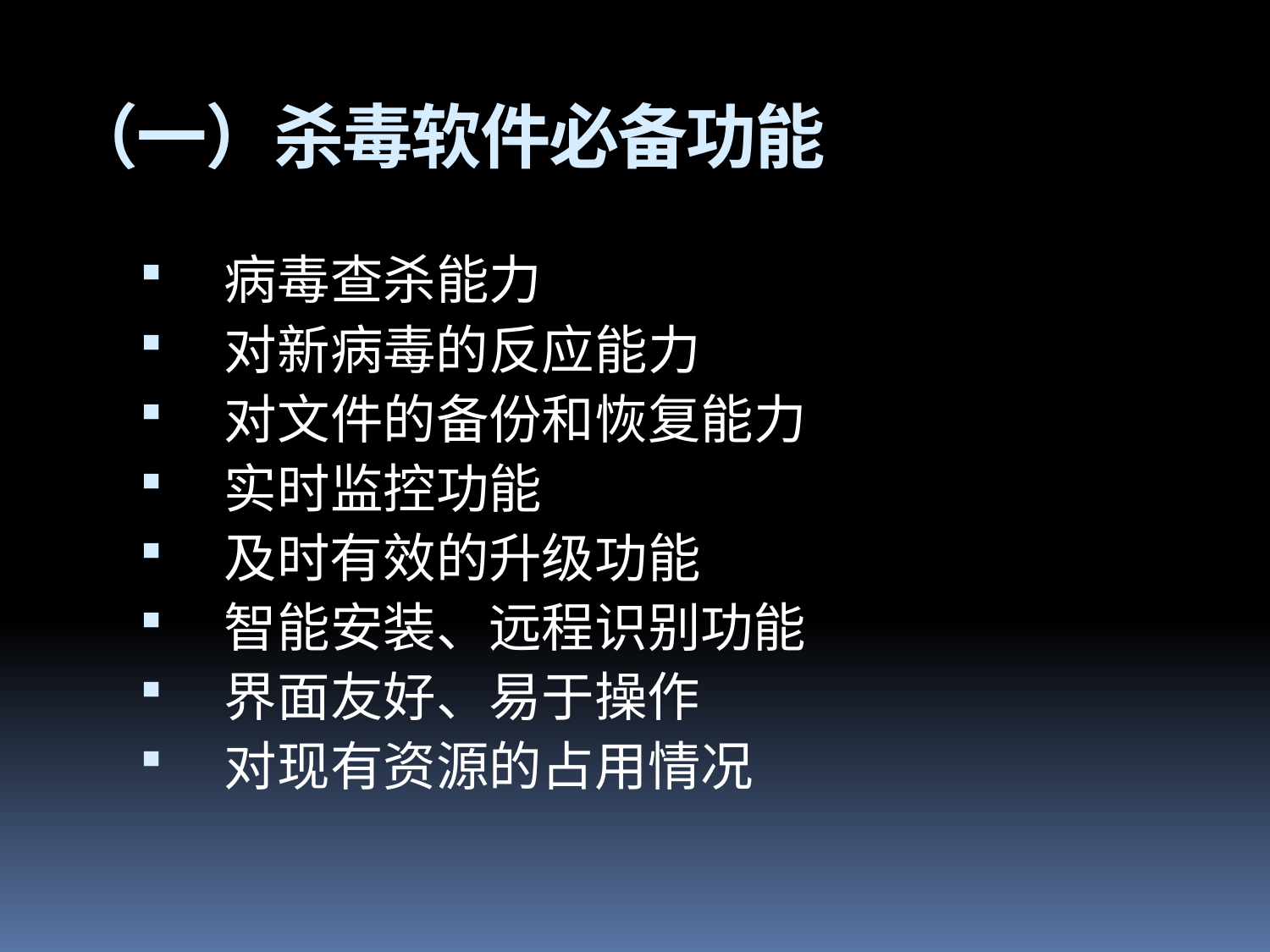

# （一）杀毒软件必备功能
病毒查杀能力
对新病毒的反应能力
对文件的备份和恢复能力
实时监控功能
及时有效的升级功能
智能安装、远程识别功能
界面友好、易于操作
对现有资源的占用情况